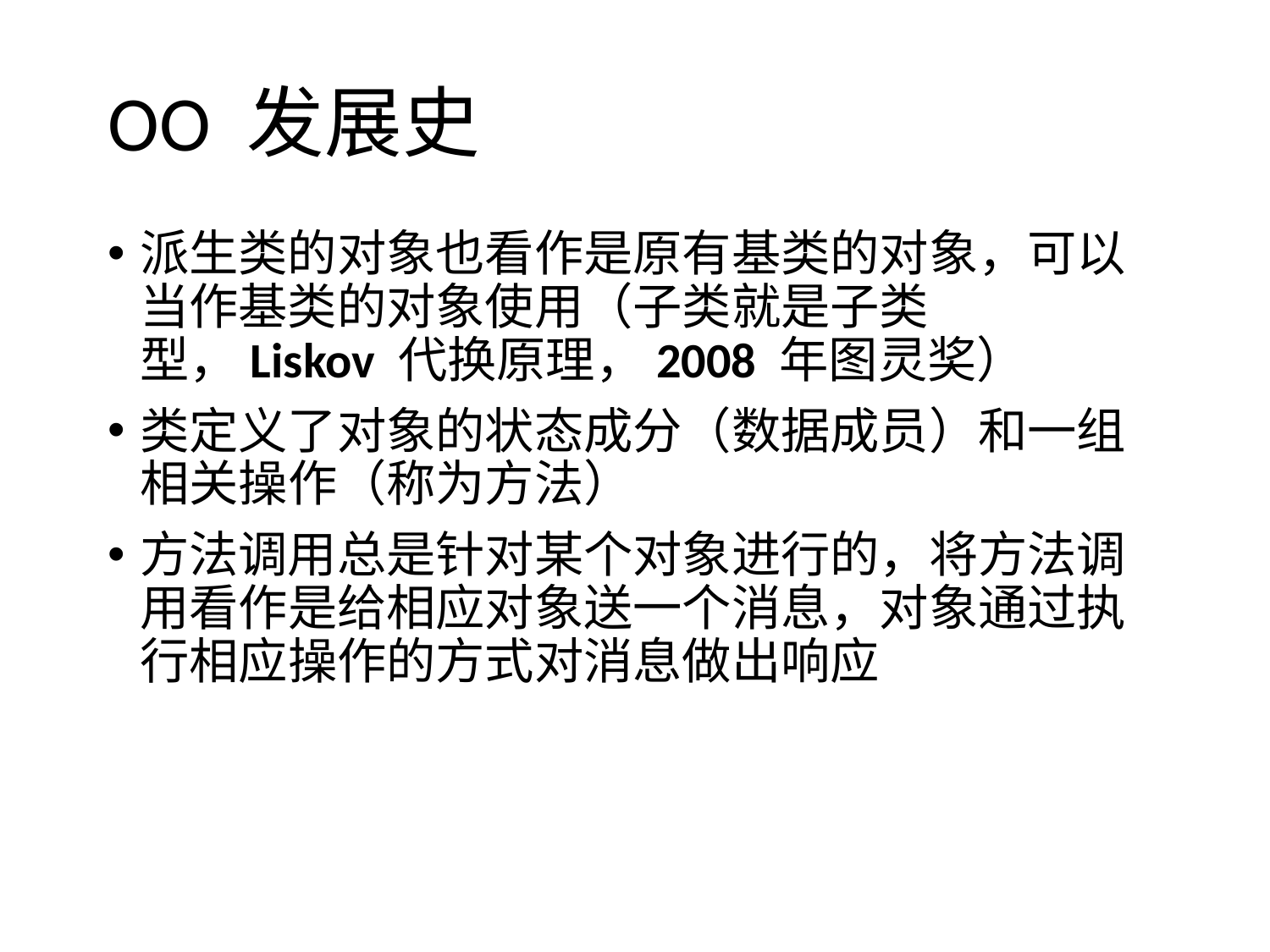

OO 发展史
派生类的对象也看作是原有基类的对象，可以当作基类的对象使用（子类就是子类型，Liskov 代换原理，2008 年图灵奖）
类定义了对象的状态成分（数据成员）和一组相关操作（称为方法）
方法调用总是针对某个对象进行的，将方法调用看作是给相应对象送一个消息，对象通过执行相应操作的方式对消息做出响应